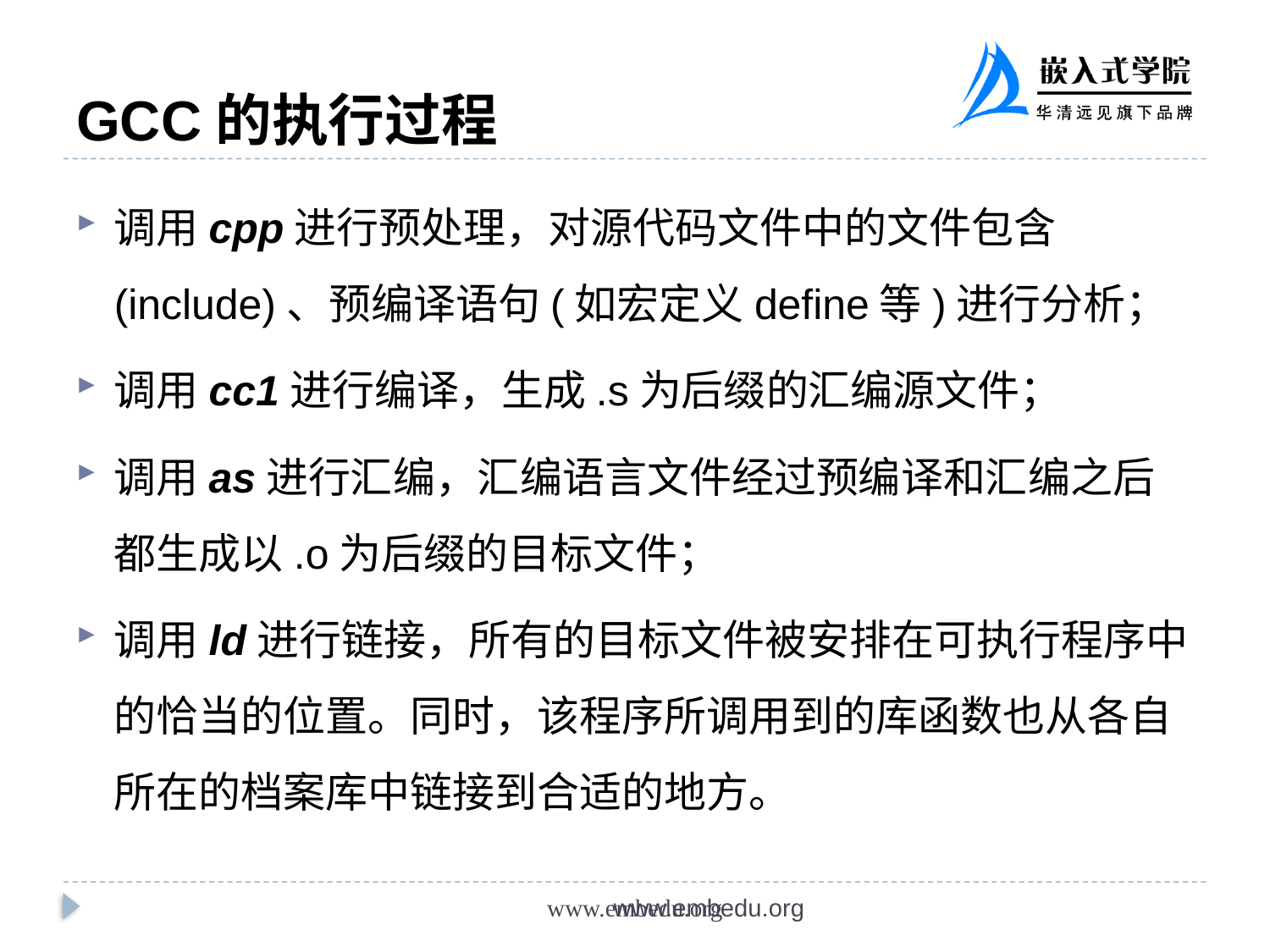

# GCC的执行过程
调用cpp进行预处理，对源代码文件中的文件包含(include)、预编译语句(如宏定义define等)进行分析；
调用cc1进行编译，生成.s为后缀的汇编源文件；
调用as进行汇编，汇编语言文件经过预编译和汇编之后都生成以.o为后缀的目标文件；
调用ld进行链接，所有的目标文件被安排在可执行程序中的恰当的位置。同时，该程序所调用到的库函数也从各自所在的档案库中链接到合适的地方。
www.embedu.org
www.embedu.org